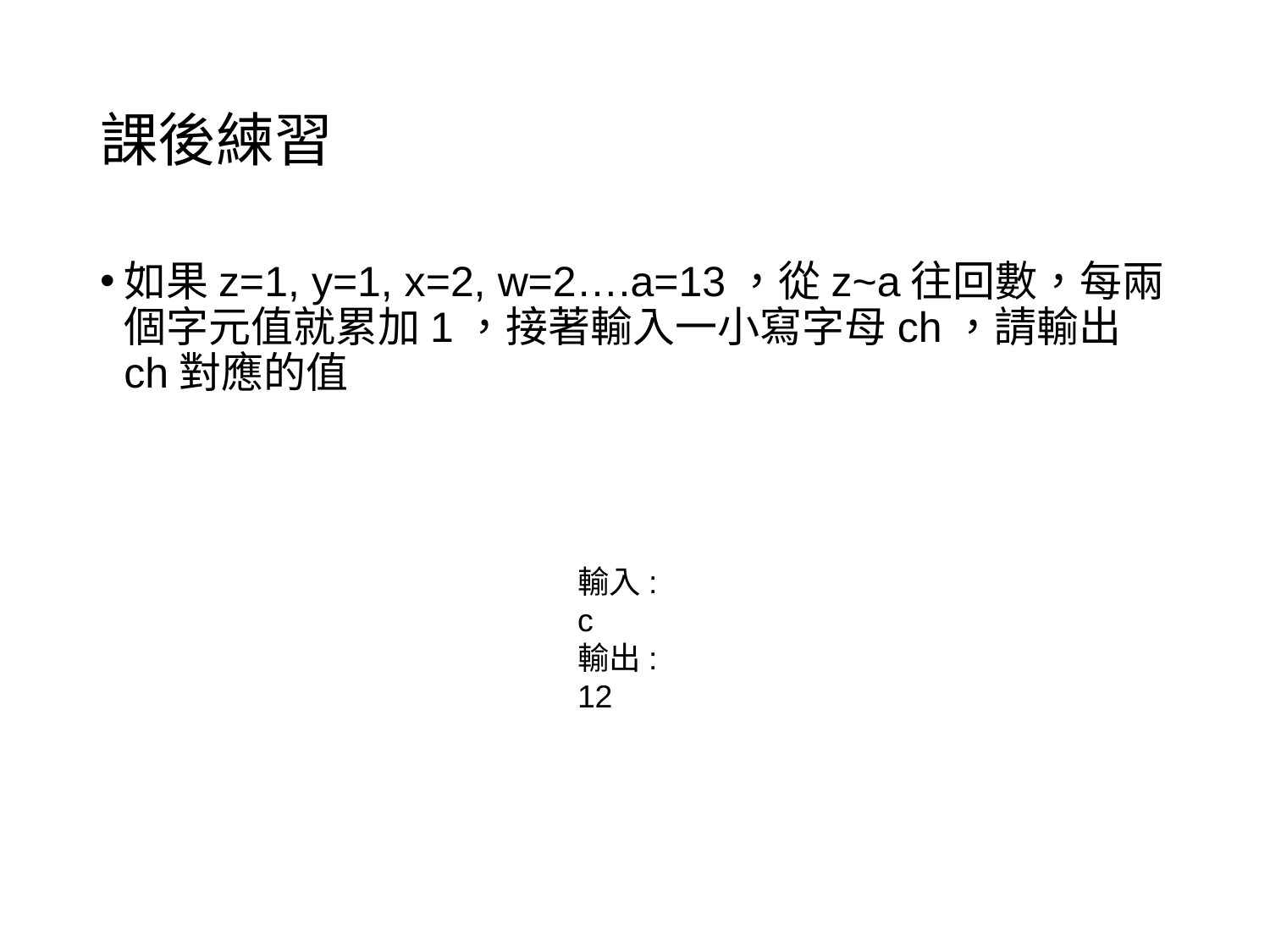

# 課後練習
如果z=1, y=1, x=2, w=2….a=13，從z~a往回數，每兩個字元值就累加1，接著輸入一小寫字母ch，請輸出ch對應的值
輸入:
c
輸出:
12